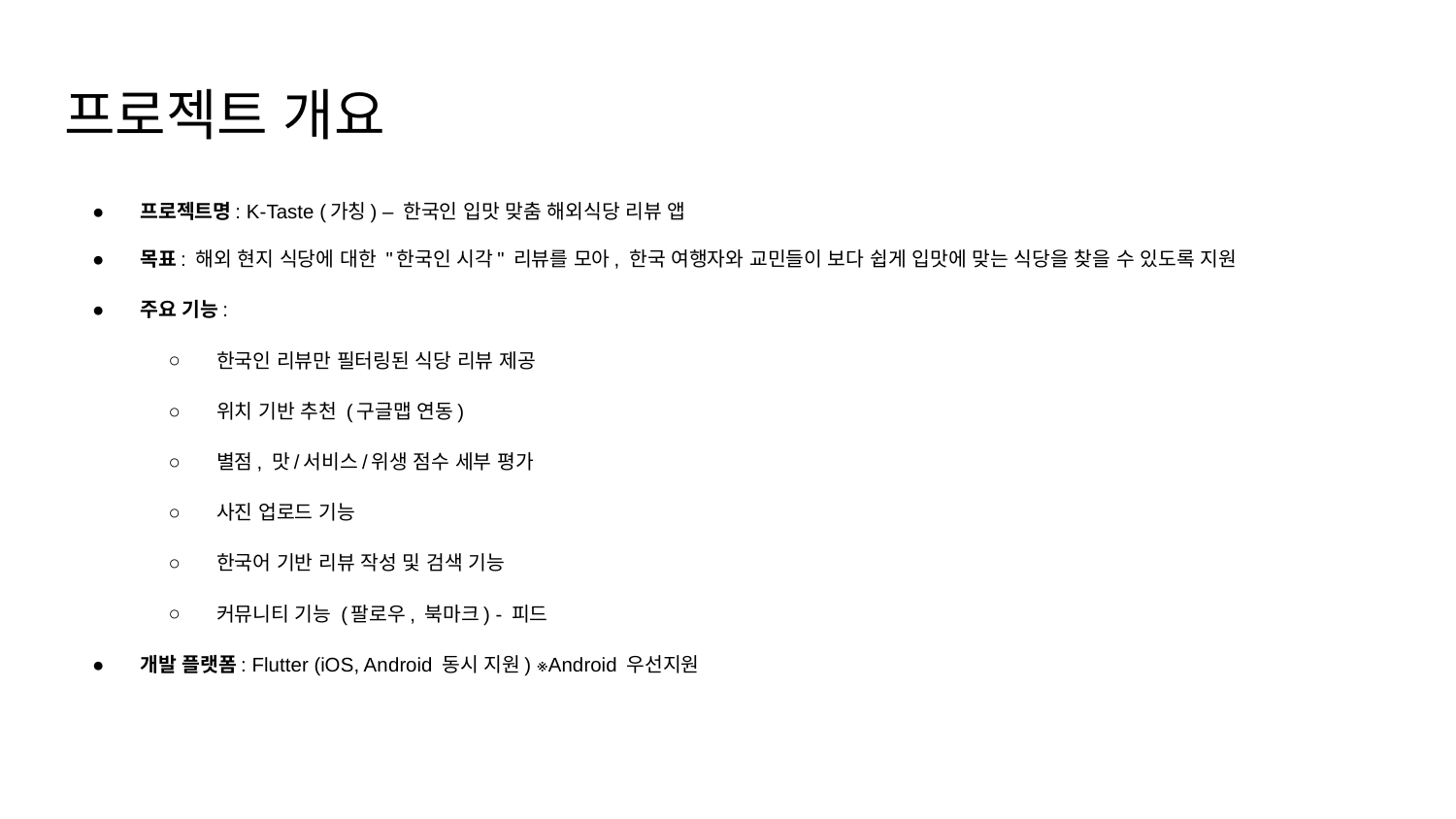

# 프로젝트 개요
프로젝트명: K-Taste (가칭) – 한국인 입맛 맞춤 해외식당 리뷰 앱
목표: 해외 현지 식당에 대한 "한국인 시각" 리뷰를 모아, 한국 여행자와 교민들이 보다 쉽게 입맛에 맞는 식당을 찾을 수 있도록 지원
주요 기능:
한국인 리뷰만 필터링된 식당 리뷰 제공
위치 기반 추천 (구글맵 연동)
별점, 맛/서비스/위생 점수 세부 평가
사진 업로드 기능
한국어 기반 리뷰 작성 및 검색 기능
커뮤니티 기능 (팔로우, 북마크) - 피드
개발 플랫폼: Flutter (iOS, Android 동시 지원) ※Android 우선지원